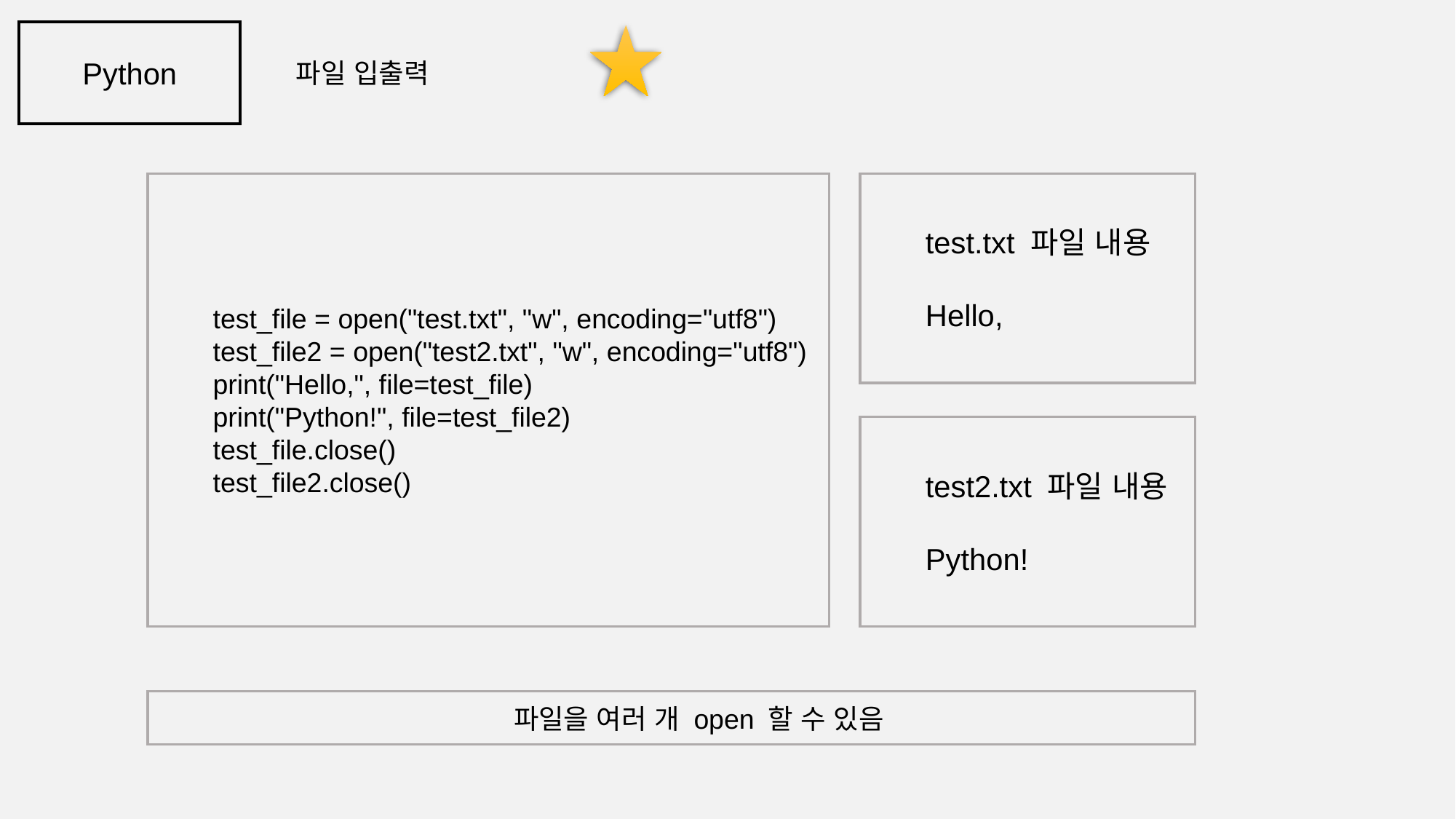

Python
파일 입출력
test_file = open("test.txt", "w", encoding="utf8")
test_file2 = open("test2.txt", "w", encoding="utf8")
print("Hello,", file=test_file)
print("Python!", file=test_file2)
test_file.close()
test_file2.close()
test.txt 파일 내용

Hello,
   '"
test2.txt 파일 내용

Python!
파일을 여러 개 open 할 수 있음